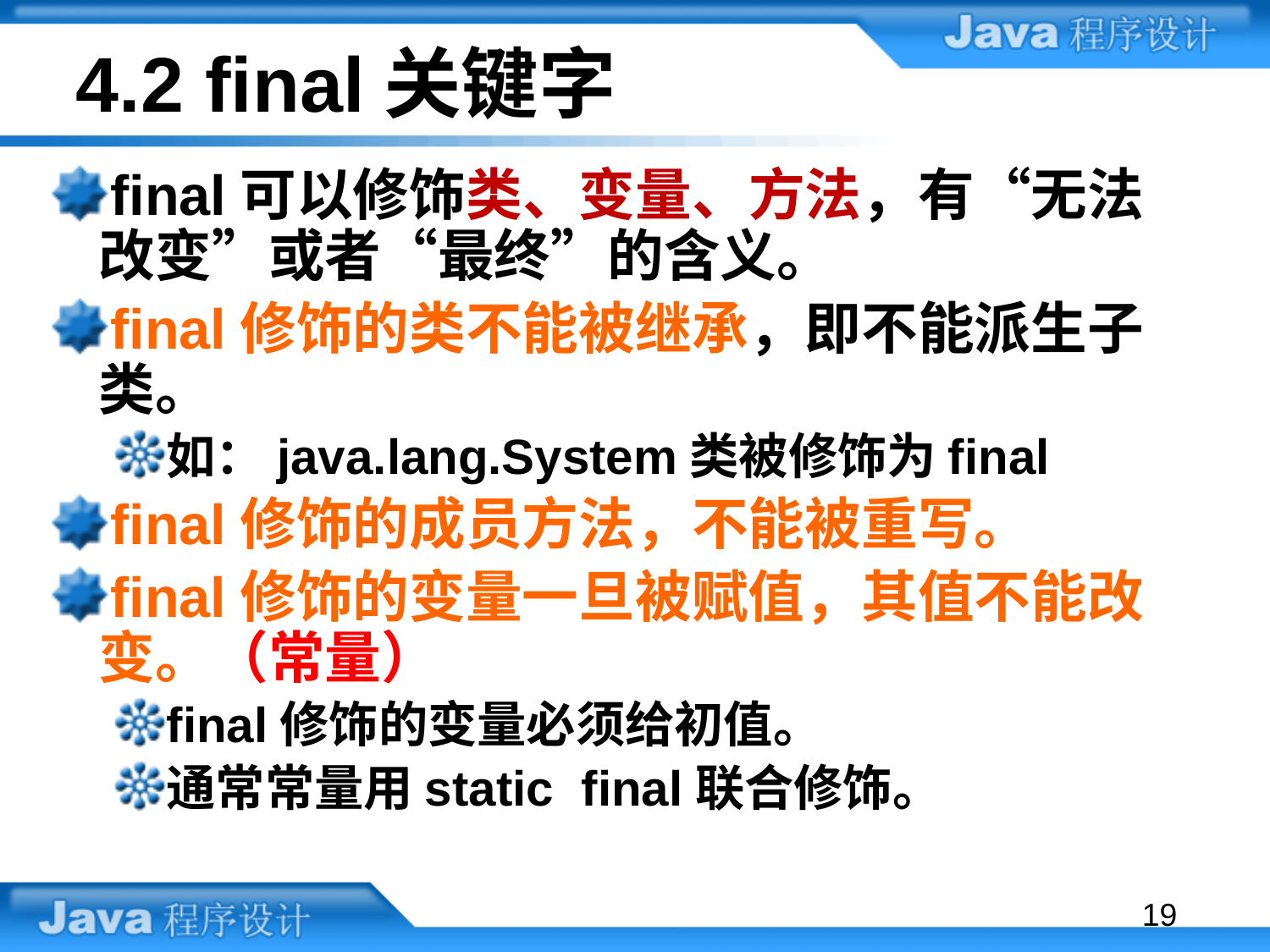

4.2 final关键字
final可以修饰类、变量、方法，有“无法改变”或者“最终”的含义。
final修饰的类不能被继承，即不能派生子类。
如：java.lang.System类被修饰为final
final修饰的成员方法，不能被重写。
final修饰的变量一旦被赋值，其值不能改变。（常量）
final修饰的变量必须给初值。
通常常量用static  final联合修饰。